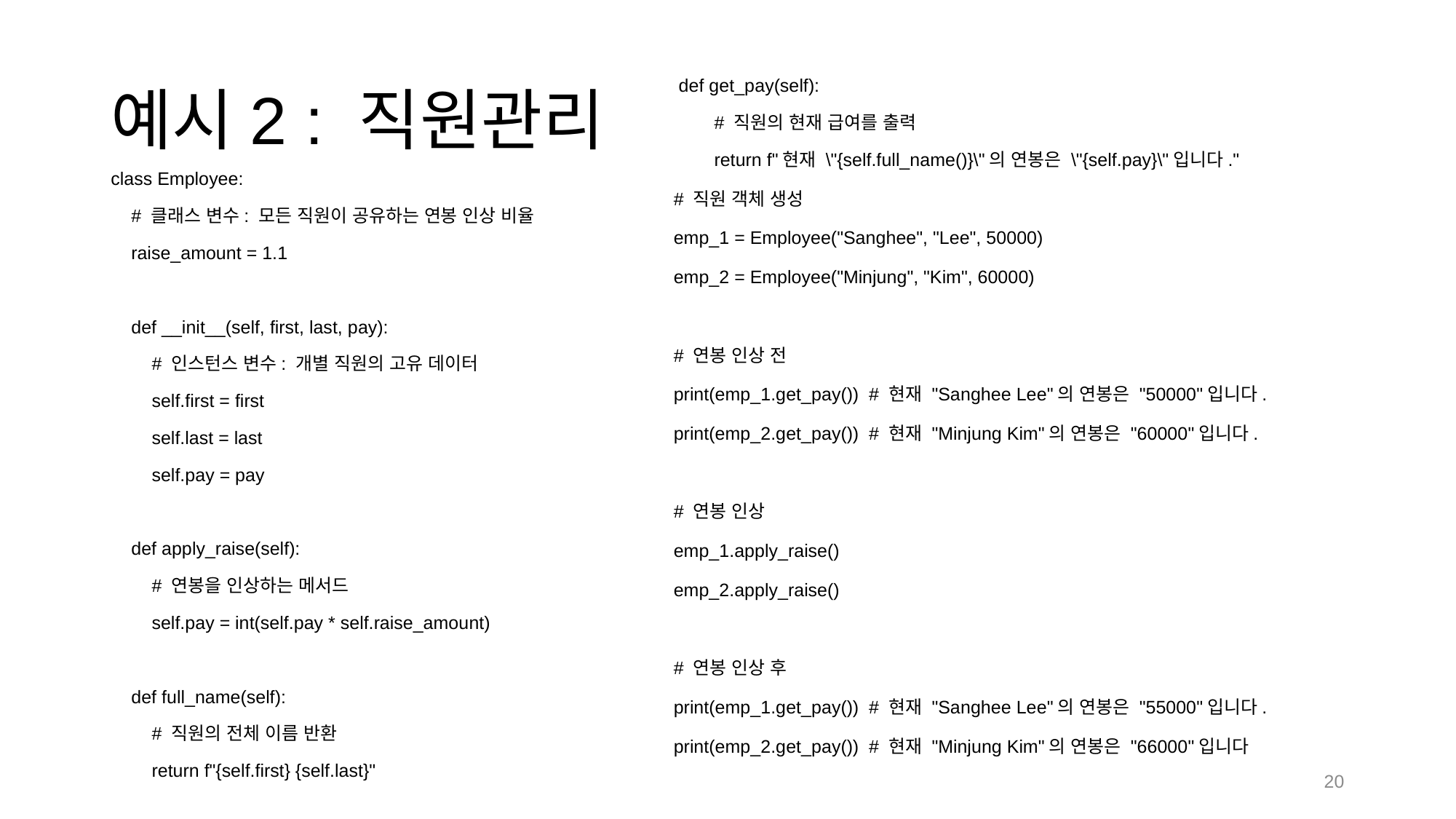

# 예시2 : 직원관리
 def get_pay(self):
        # 직원의 현재 급여를 출력
        return f"현재 \"{self.full_name()}\"의 연봉은 \"{self.pay}\"입니다."
# 직원 객체 생성
emp_1 = Employee("Sanghee", "Lee", 50000)
emp_2 = Employee("Minjung", "Kim", 60000)

# 연봉 인상 전
print(emp_1.get_pay())  # 현재 "Sanghee Lee"의 연봉은 "50000"입니다.
print(emp_2.get_pay())  # 현재 "Minjung Kim"의 연봉은 "60000"입니다.

# 연봉 인상
emp_1.apply_raise()
emp_2.apply_raise()

# 연봉 인상 후
print(emp_1.get_pay())  # 현재 "Sanghee Lee"의 연봉은 "55000"입니다.
print(emp_2.get_pay())  # 현재 "Minjung Kim"의 연봉은 "66000"입니다
class Employee:
    # 클래스 변수: 모든 직원이 공유하는 연봉 인상 비율
    raise_amount = 1.1

    def __init__(self, first, last, pay):
        # 인스턴스 변수: 개별 직원의 고유 데이터
        self.first = first
        self.last = last
        self.pay = pay

    def apply_raise(self):
        # 연봉을 인상하는 메서드
        self.pay = int(self.pay * self.raise_amount)

    def full_name(self):
        # 직원의 전체 이름 반환
        return f"{self.first} {self.last}"

20